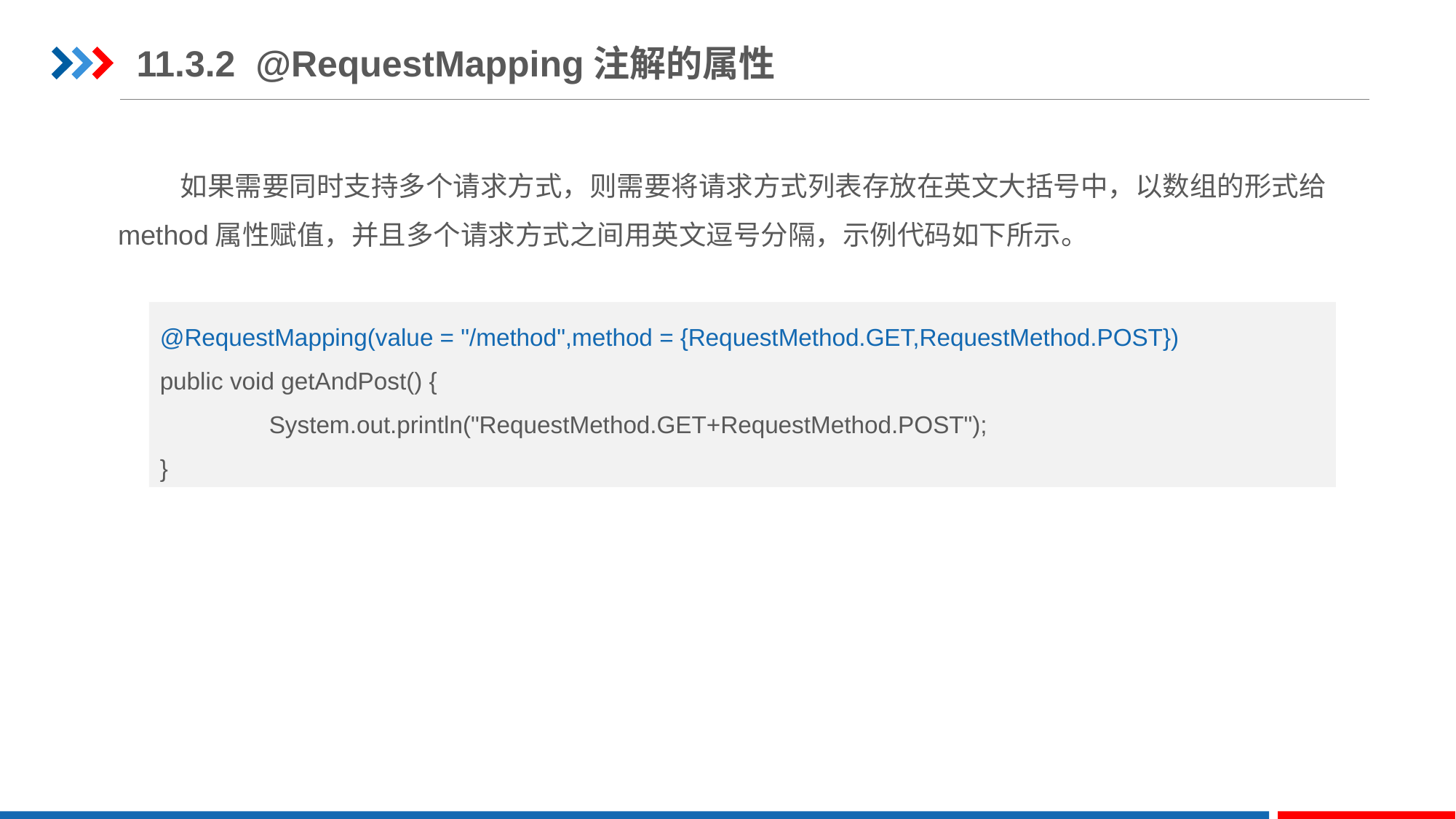

11.3.2  @RequestMapping注解的属性
         如果需要同时支持多个请求方式，则需要将请求方式列表存放在英文大括号中，以数组的形式给method属性赋值，并且多个请求方式之间用英文逗号分隔，示例代码如下所示。
@RequestMapping(value = "/method",method = {RequestMethod.GET,RequestMethod.POST})
public void getAndPost() {
	System.out.println("RequestMethod.GET+RequestMethod.POST");
}